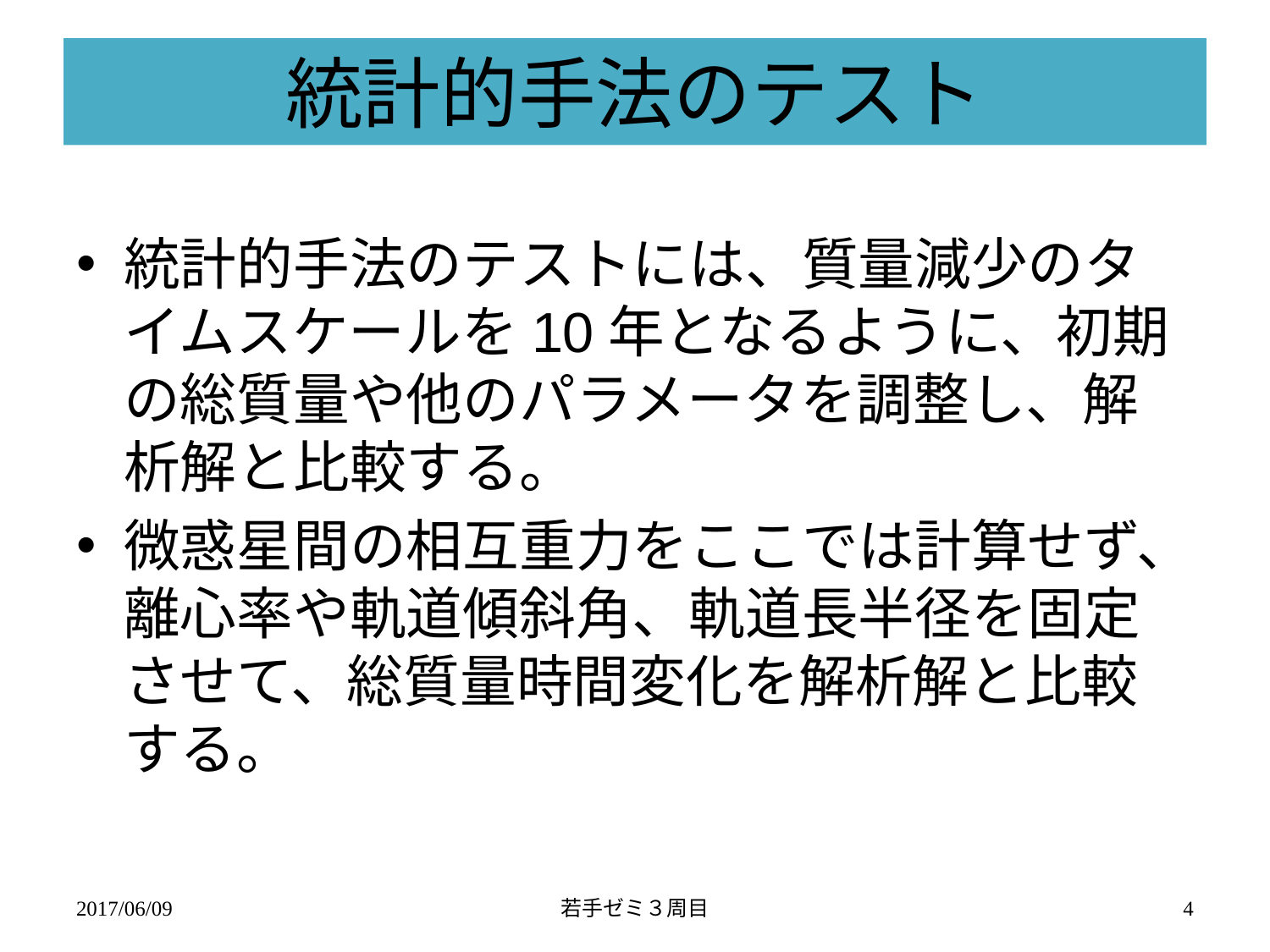

# 統計的手法のテスト
統計的手法のテストには、質量減少のタイムスケールを10年となるように、初期の総質量や他のパラメータを調整し、解析解と比較する。
微惑星間の相互重力をここでは計算せず、離心率や軌道傾斜角、軌道長半径を固定させて、総質量時間変化を解析解と比較する。
2017/06/09
若手ゼミ３周目
4